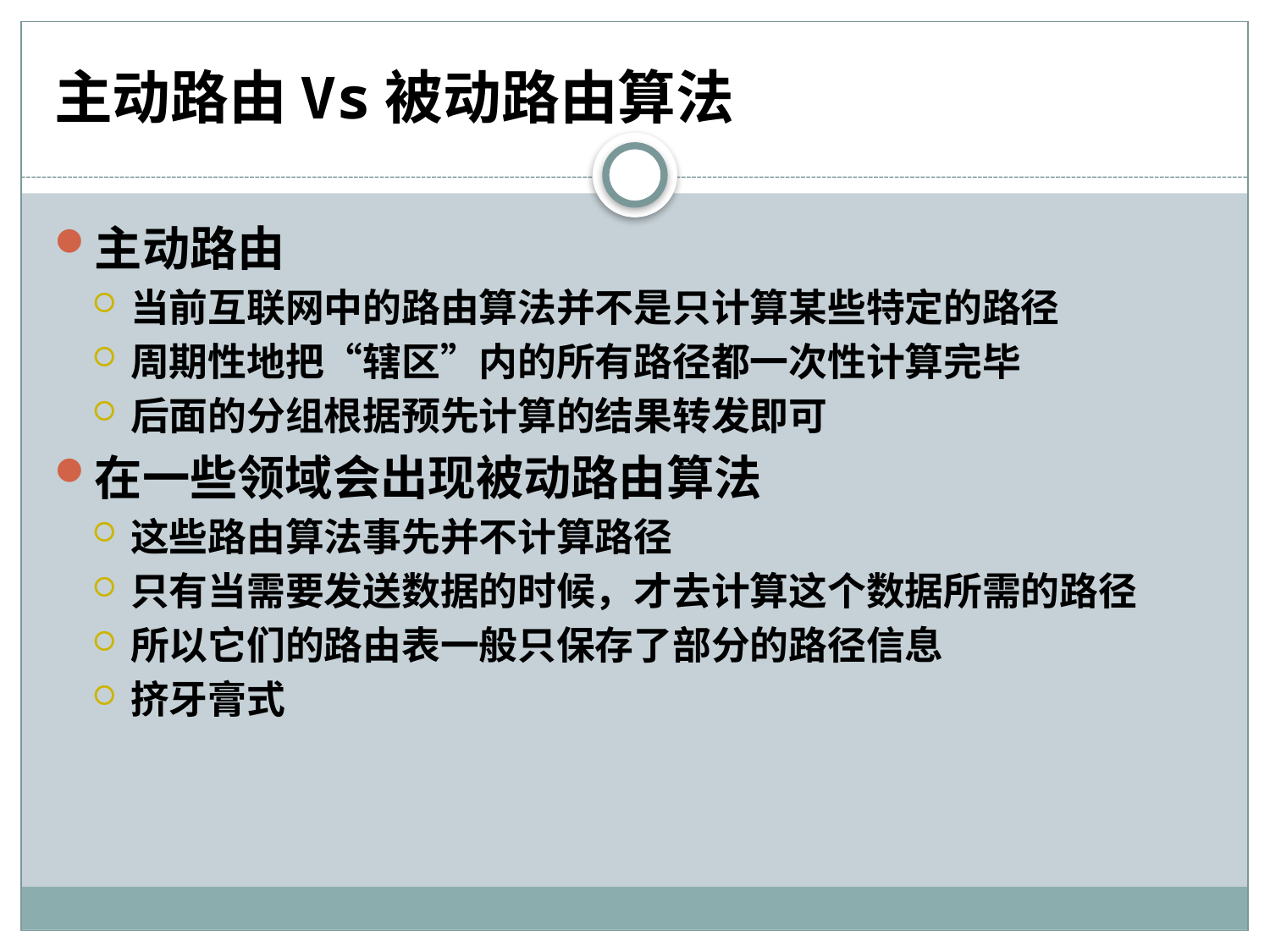

# 主动路由Vs被动路由算法
主动路由
当前互联网中的路由算法并不是只计算某些特定的路径
周期性地把“辖区”内的所有路径都一次性计算完毕
后面的分组根据预先计算的结果转发即可
在一些领域会出现被动路由算法
这些路由算法事先并不计算路径
只有当需要发送数据的时候，才去计算这个数据所需的路径
所以它们的路由表一般只保存了部分的路径信息
挤牙膏式